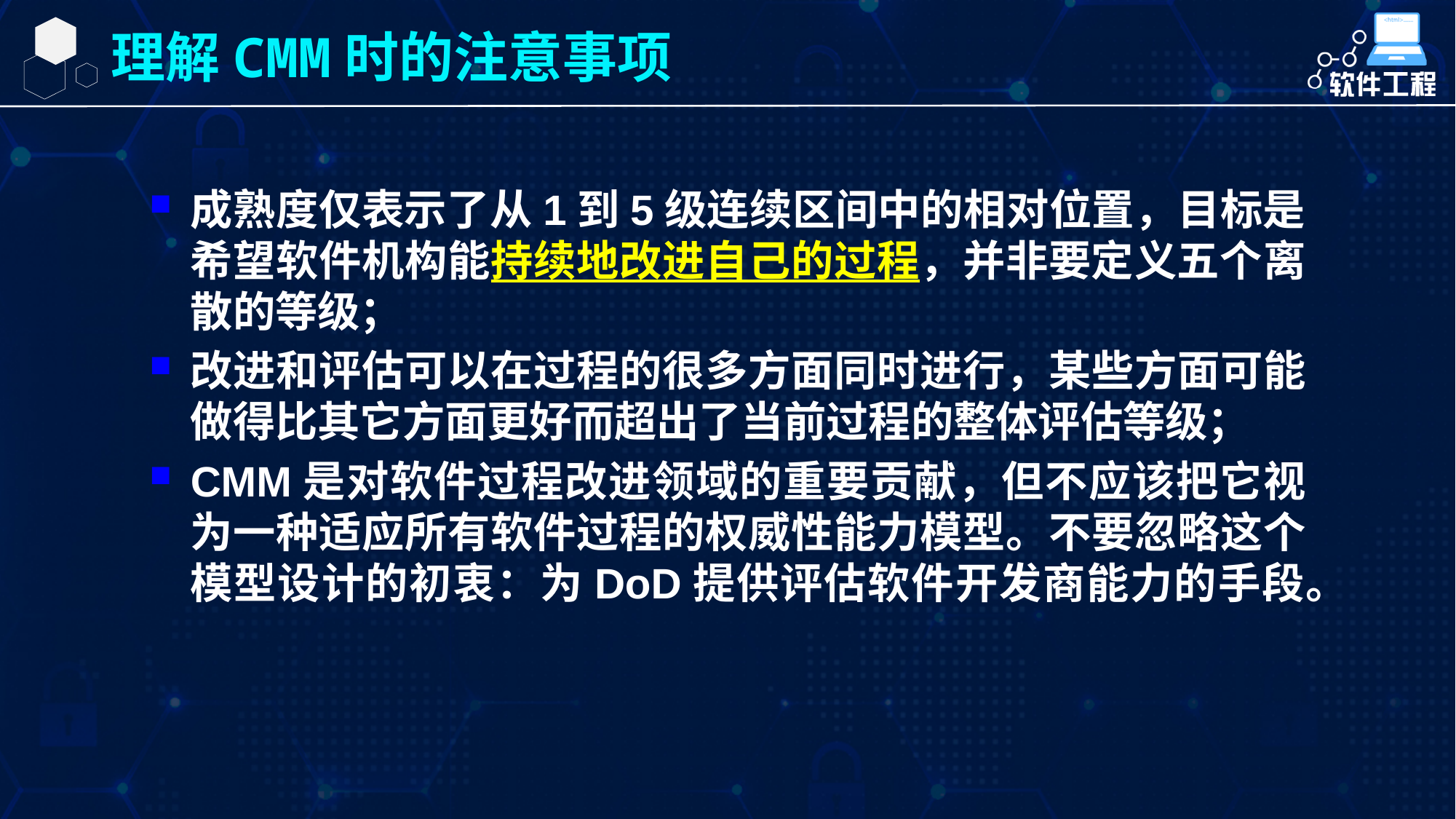

理解CMM时的注意事项
成熟度仅表示了从1到5级连续区间中的相对位置，目标是希望软件机构能持续地改进自己的过程，并非要定义五个离散的等级；
改进和评估可以在过程的很多方面同时进行，某些方面可能做得比其它方面更好而超出了当前过程的整体评估等级；
CMM是对软件过程改进领域的重要贡献，但不应该把它视为一种适应所有软件过程的权威性能力模型。不要忽略这个模型设计的初衷：为DoD提供评估软件开发商能力的手段。